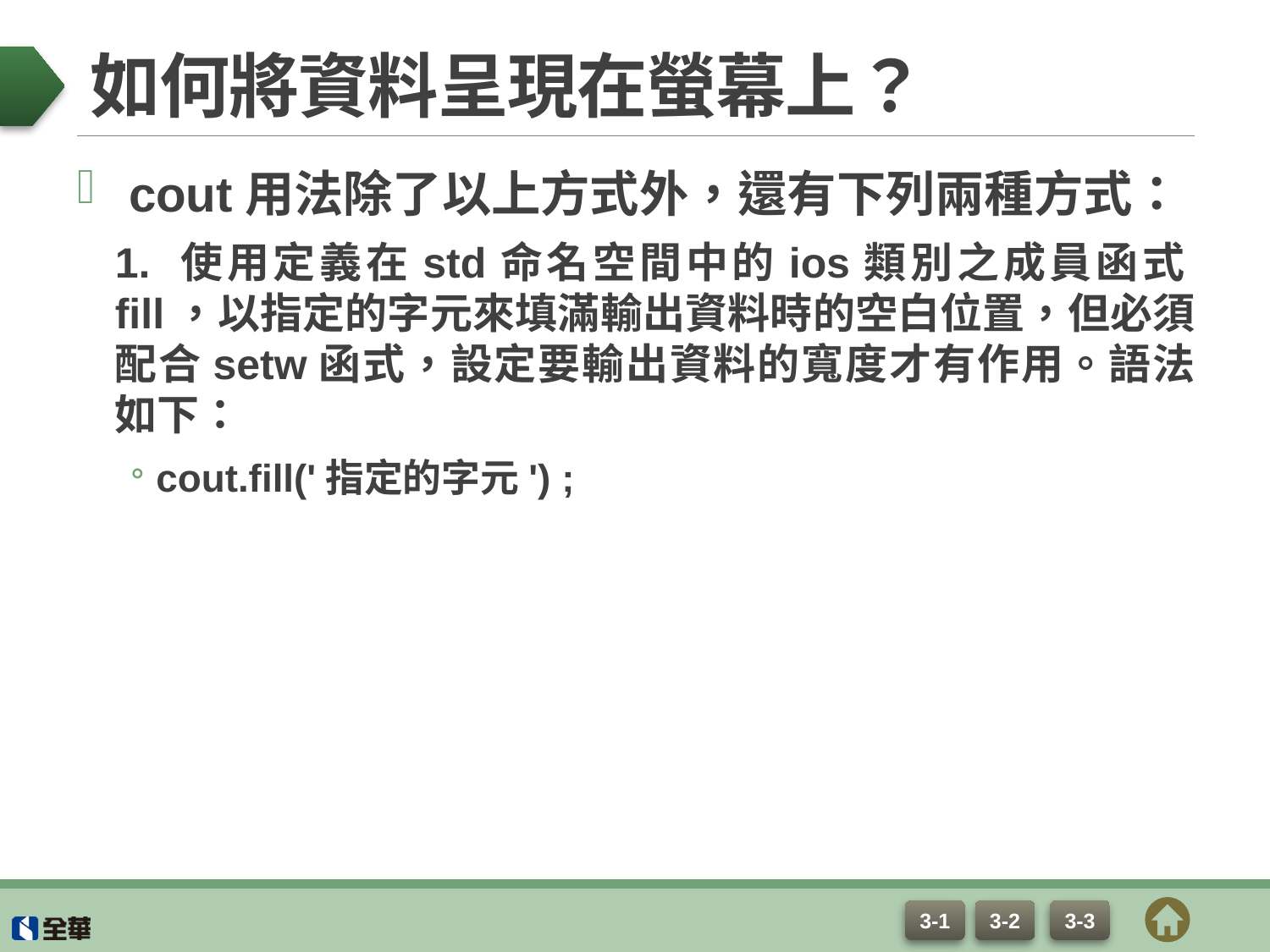

# 如何將資料呈現在螢幕上？
 cout用法除了以上方式外，還有下列兩種方式：
1. 使用定義在std命名空間中的ios類別之成員函式fill，以指定的字元來填滿輸出資料時的空白位置，但必須配合setw函式，設定要輸出資料的寬度才有作用。語法如下：
cout.fill('指定的字元') ;